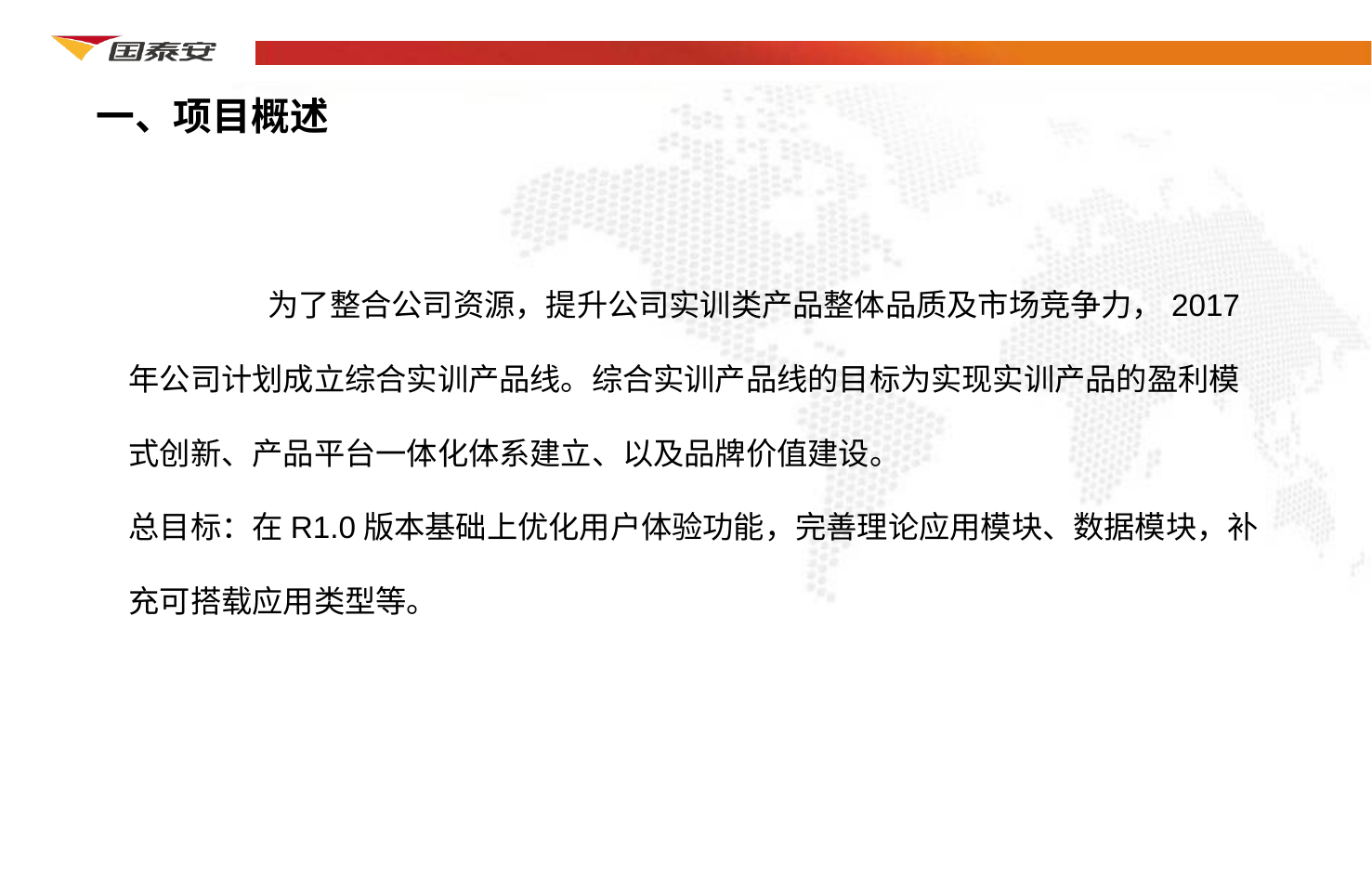

一、项目概述
	为了整合公司资源，提升公司实训类产品整体品质及市场竞争力，2017年公司计划成立综合实训产品线。综合实训产品线的目标为实现实训产品的盈利模式创新、产品平台一体化体系建立、以及品牌价值建设。
总目标：在R1.0版本基础上优化用户体验功能，完善理论应用模块、数据模块，补充可搭载应用类型等。